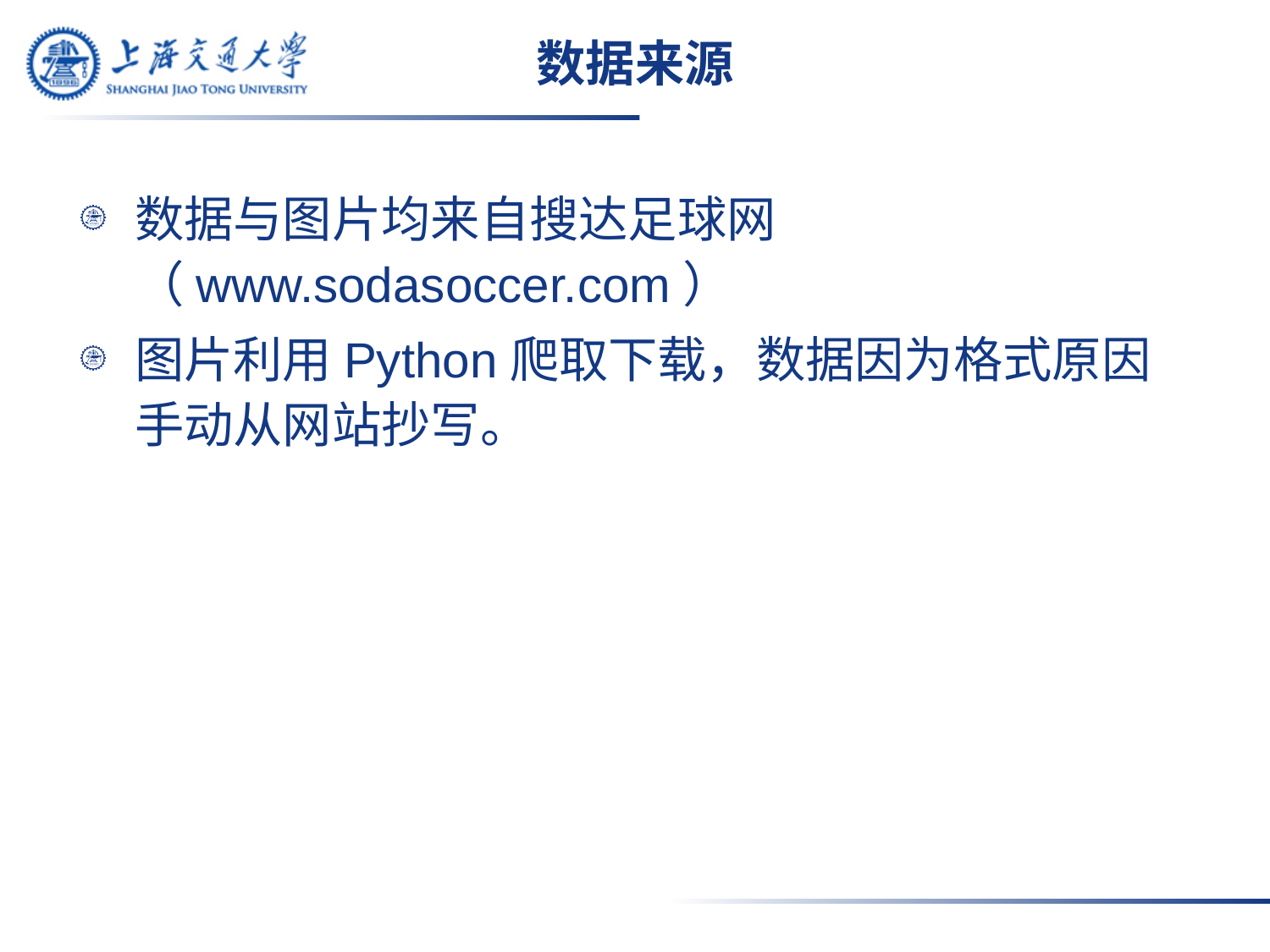

# 数据来源
数据与图片均来自搜达足球网（www.sodasoccer.com）
图片利用Python爬取下载，数据因为格式原因手动从网站抄写。